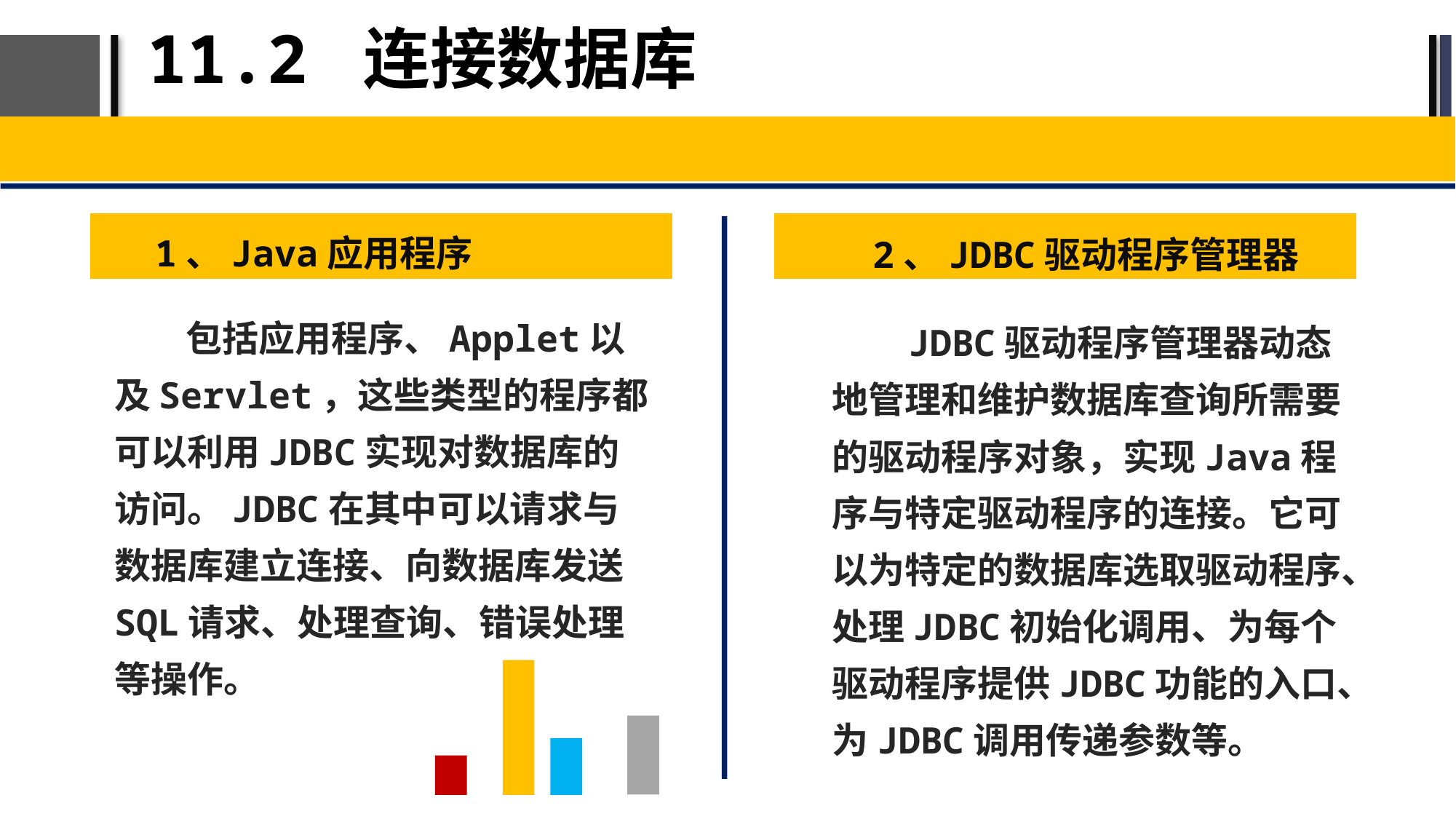

# 11.2 连接数据库

1、Java应用程序
2、JDBC驱动程序管理器
 包括应用程序、Applet以及Servlet，这些类型的程序都可以利用JDBC实现对数据库的访问。JDBC在其中可以请求与数据库建立连接、向数据库发送SQL请求、处理查询、错误处理等操作。
 JDBC驱动程序管理器动态地管理和维护数据库查询所需要的驱动程序对象，实现Java程序与特定驱动程序的连接。它可以为特定的数据库选取驱动程序、处理JDBC初始化调用、为每个驱动程序提供JDBC功能的入口、为JDBC调用传递参数等。